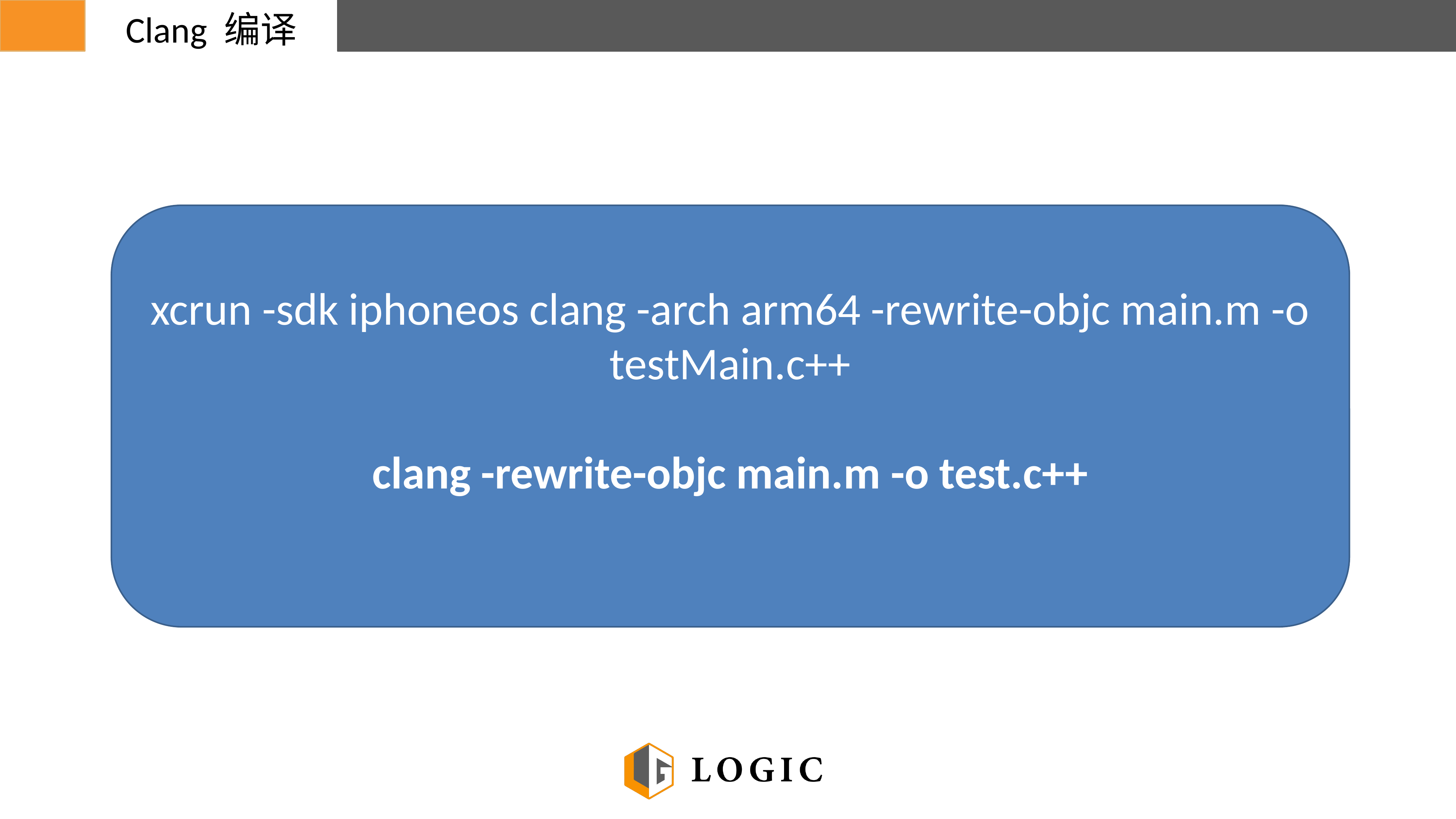

Clang 编译
xcrun -sdk iphoneos clang -arch arm64 -rewrite-objc main.m -o testMain.c++

clang -rewrite-objc main.m -o test.c++